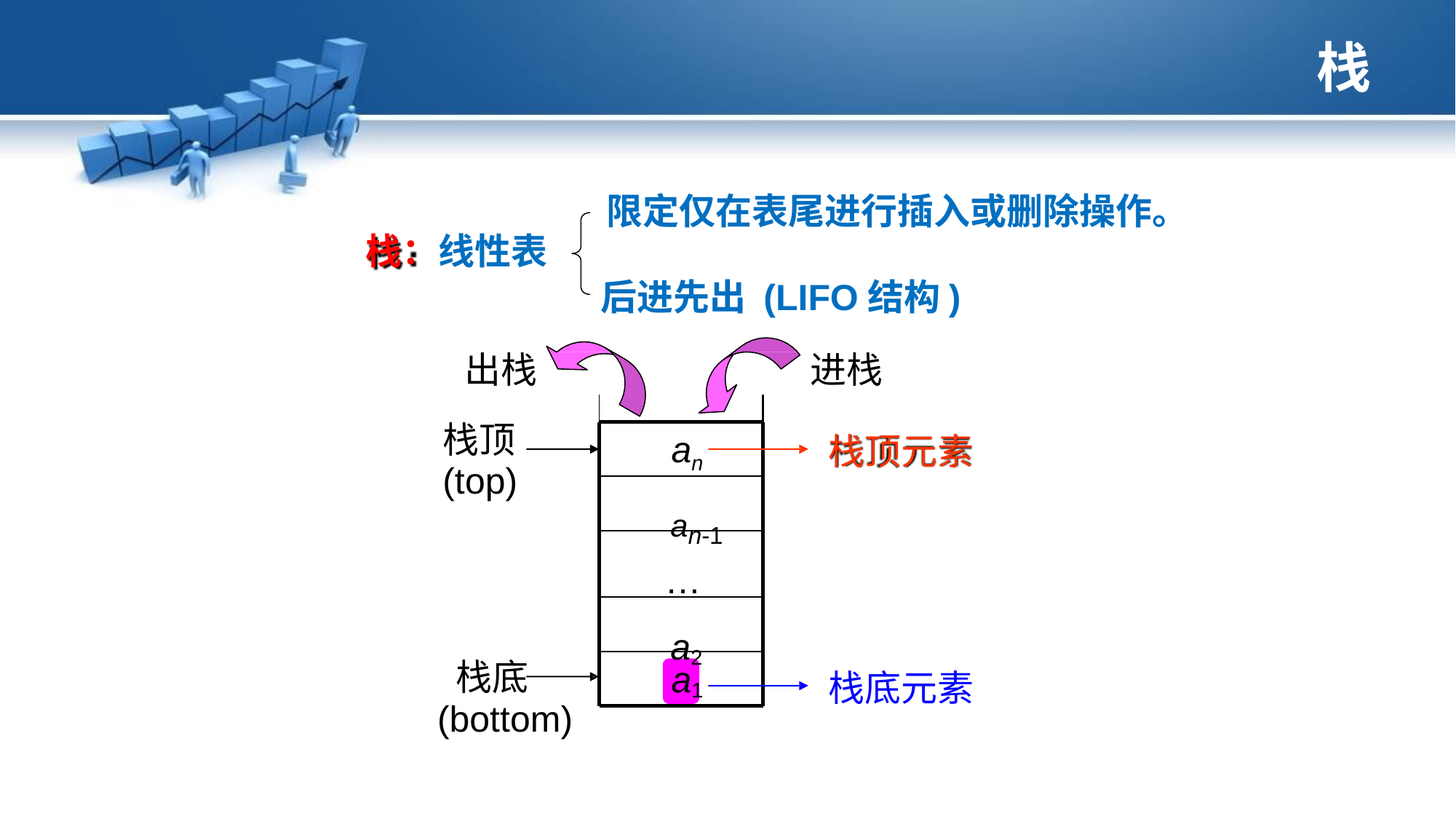

栈
限定仅在表尾进行插入或删除操作。
栈：线性表
后进先出 (LIFO结构)

出栈
进栈

栈顶
(top)

an
栈顶元素

an-1
…
a2

栈底
(bottom)
a1

栈底元素